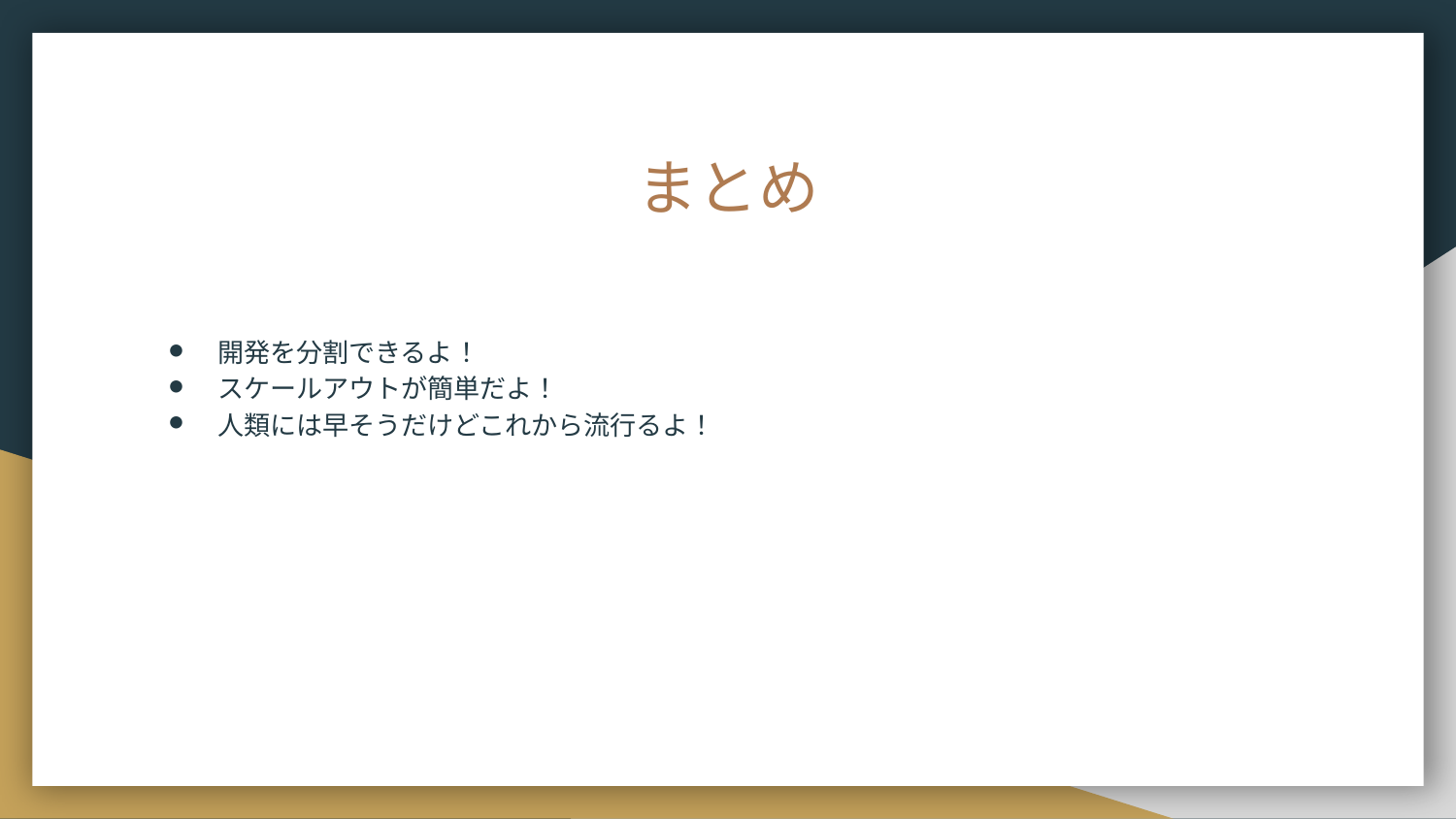

# まとめ
開発を分割できるよ！
スケールアウトが簡単だよ！
人類には早そうだけどこれから流行るよ！